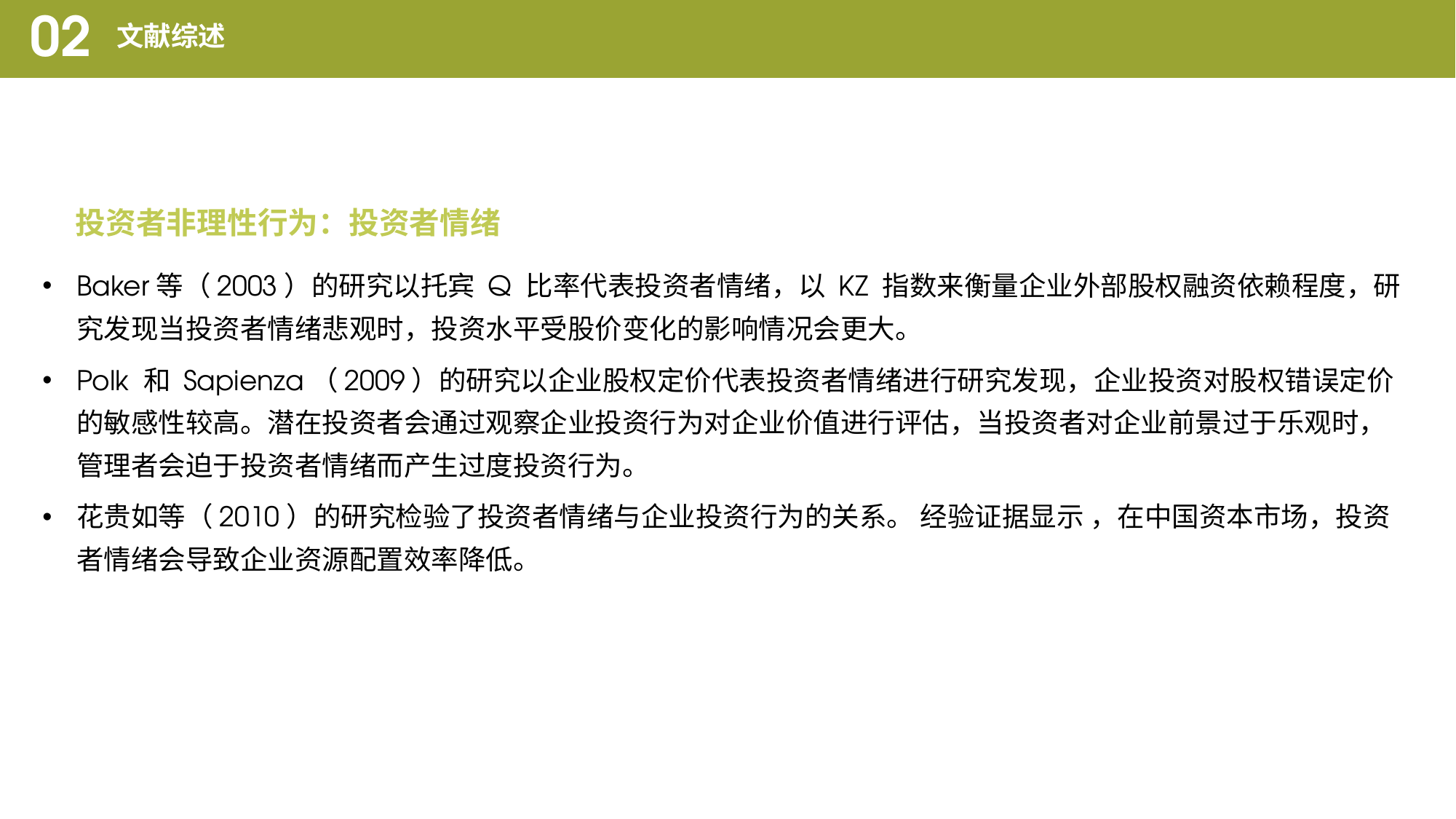

02
文献综述
投资者非理性行为：投资者情绪
Baker等（2003）的研究以托宾 Q 比率代表投资者情绪，以 KZ 指数来衡量企业外部股权融资依赖程度，研究发现当投资者情绪悲观时，投资水平受股价变化的影响情况会更大。
Polk 和 Sapienza（2009）的研究以企业股权定价代表投资者情绪进行研究发现，企业投资对股权错误定价的敏感性较高。潜在投资者会通过观察企业投资行为对企业价值进行评估，当投资者对企业前景过于乐观时，管理者会迫于投资者情绪而产生过度投资行为。
花贵如等（2010）的研究检验了投资者情绪与企业投资行为的关系。 经验证据显示 ，在中国资本市场，投资者情绪会导致企业资源配置效率降低。